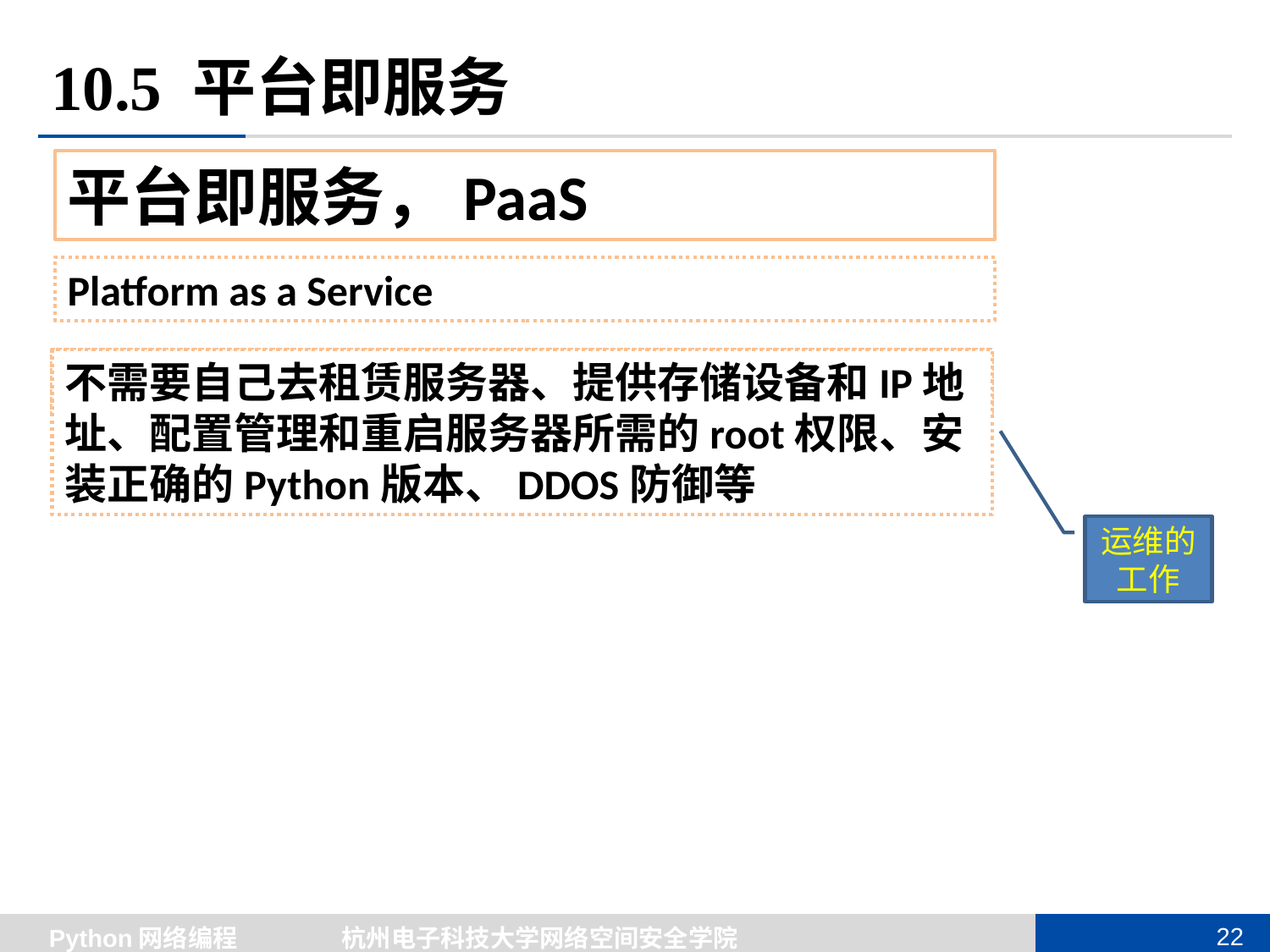

# 10.5 平台即服务
平台即服务，PaaS
Platform as a Service
好处？？？
不需要自己去租赁服务器、提供存储设备和IP地址、配置管理和重启服务器所需的root权限、安装正确的Python版本、DDOS防御等
运维的工作